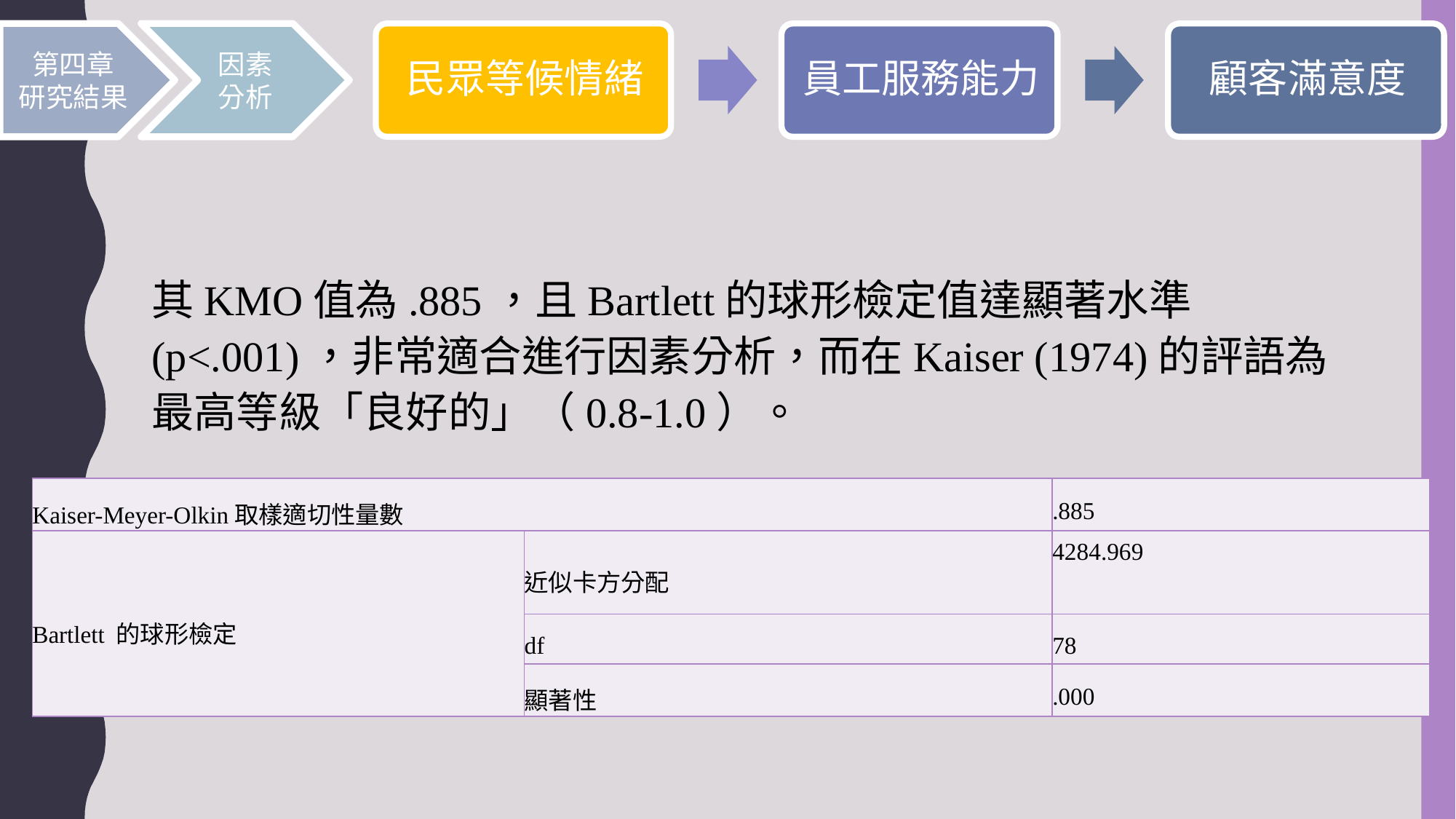

因素分析
第四章
研究結果
民眾等候情緒

員工服務能力

顧客滿意度
其KMO值為.885，且Bartlett的球形檢定值達顯著水準(p<.001)，非常適合進行因素分析，而在Kaiser (1974)的評語為最高等級「良好的」（0.8-1.0）。
| Kaiser-Meyer-Olkin取樣適切性量數 |  | .885 |
| --- | --- | --- |
| Bartlett 的球形檢定 | 近似卡方分配 | 4284.969 |
|  | df | 78 |
|  | 顯著性 | .000 |